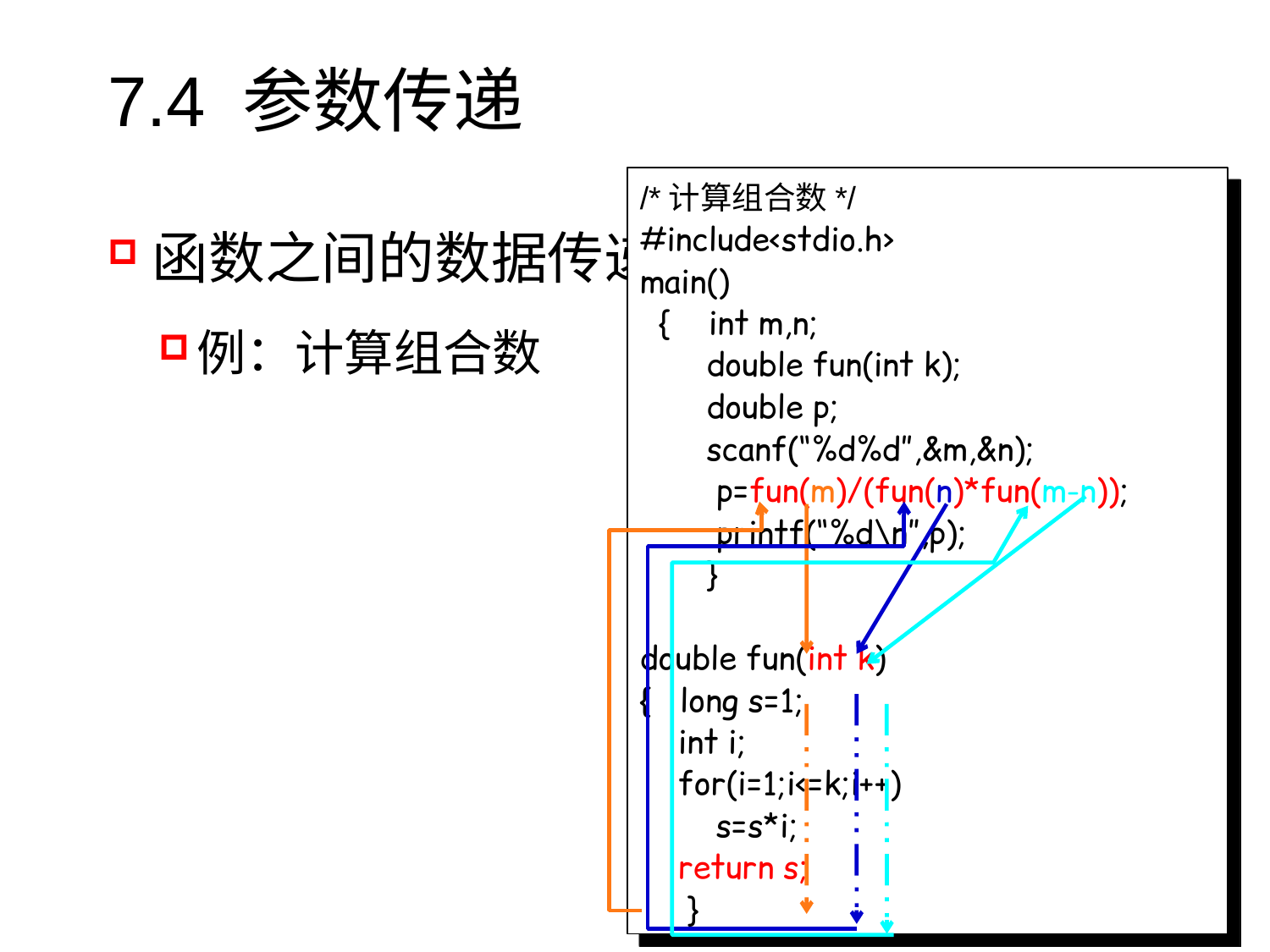

# 7.4 参数传递
/*计算组合数*/
#include<stdio.h>
main()
  {    int m,n;
       double fun(int k);
       double p;
       scanf(“%d%d”,&m,&n);
        p=fun(m)/(fun(n)*fun(m-n));
        printf(“%d\n”,p);
       }

double fun(int k)
{   long s=1;
    int i;
    for(i=1;i<=k;i++)
        s=s*i;
    return s;
     }
函数之间的数据传递
例：计算组合数